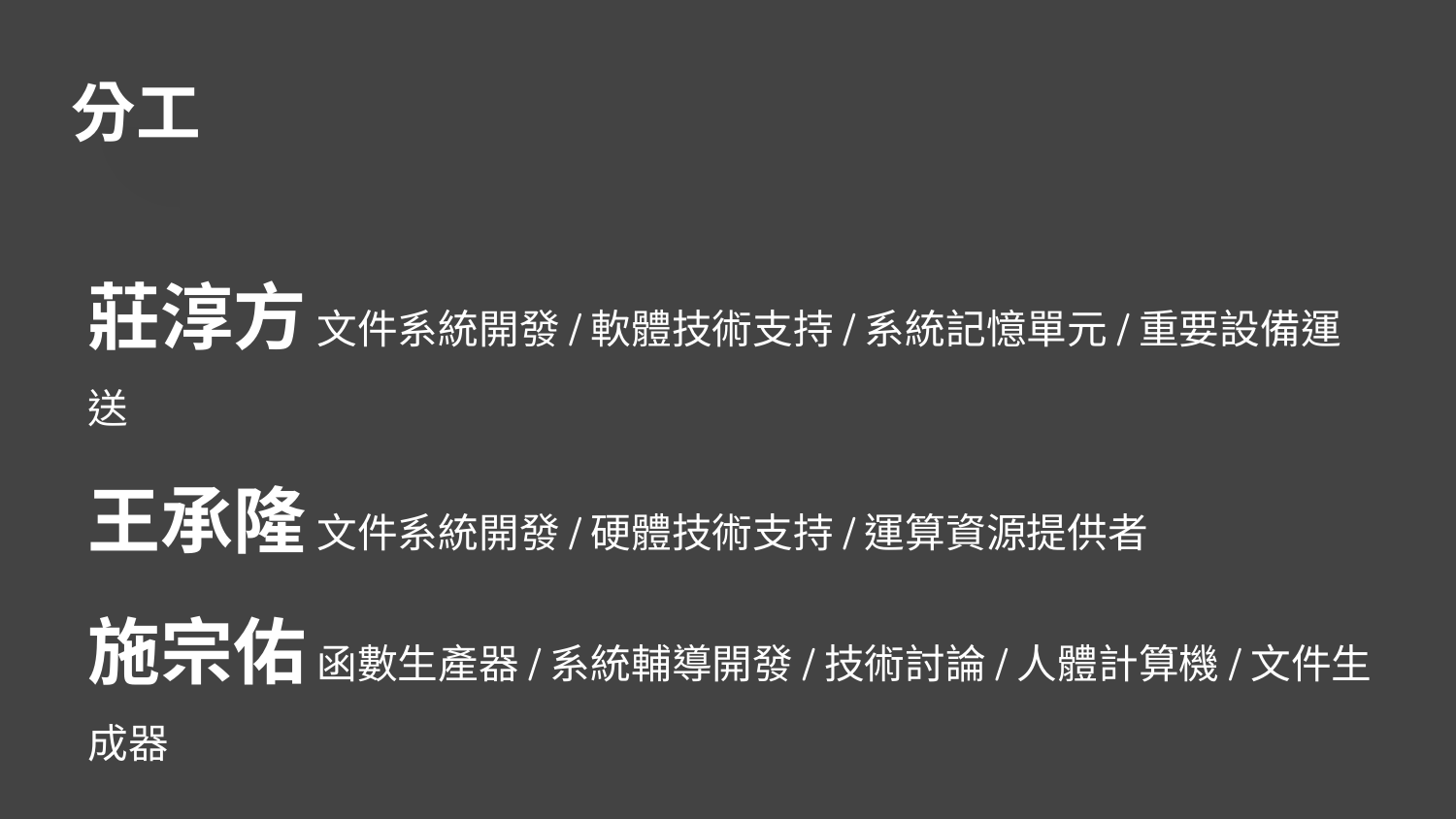

# 分工
莊淳方 文件系統開發/軟體技術支持/系統記憶單元/重要設備運送
王承隆 文件系統開發/硬體技術支持/運算資源提供者
施宗佑 函數生產器/系統輔導開發/技術討論/人體計算機/文件生成器
傅文宗 函數翻譯機/演算法開發/技術討論/程式重構支援/文件生成器